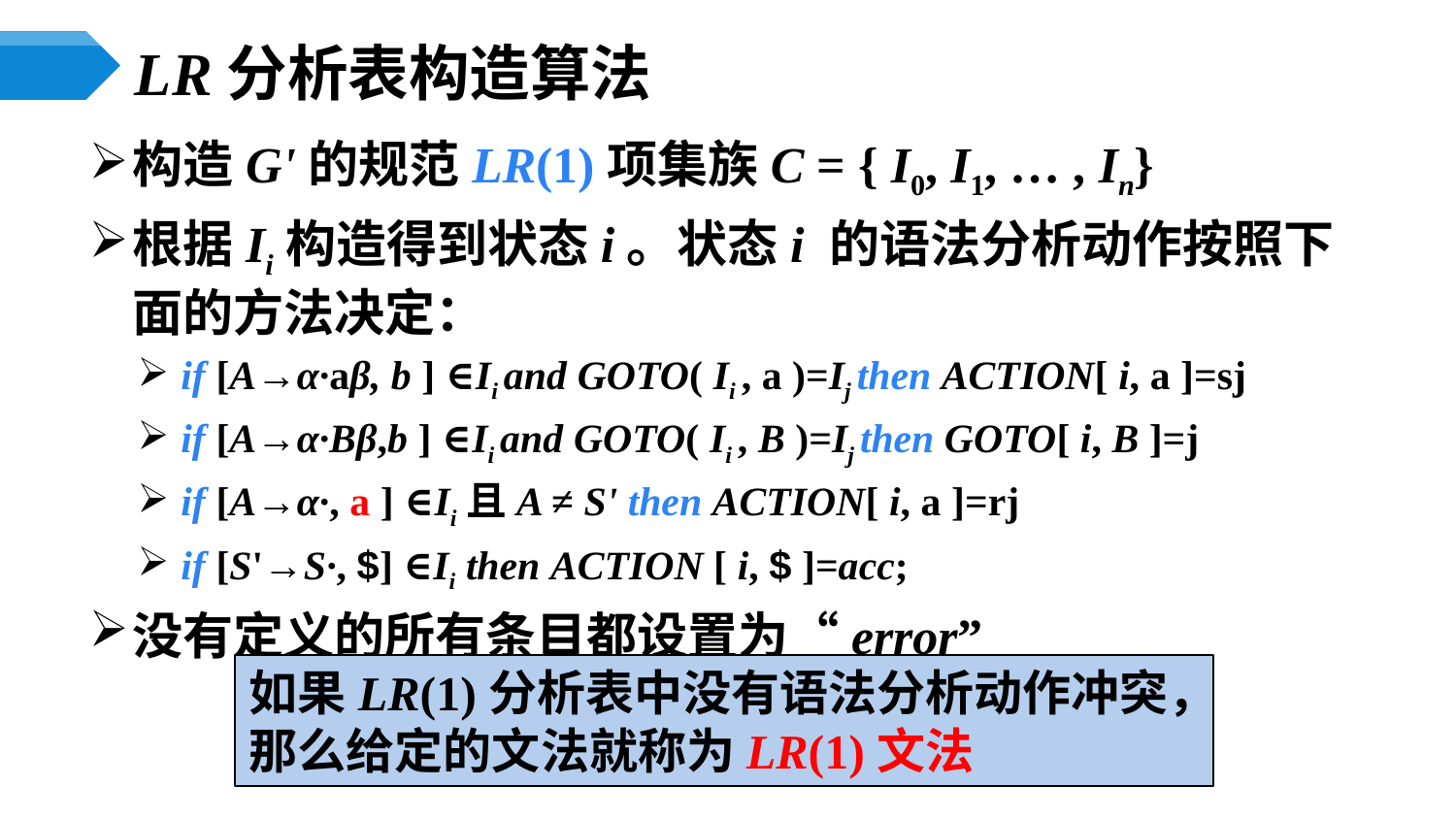

# LR分析表构造算法
构造G'的规范LR(1)项集族C = { I0, I1, … , In}
根据Ii构造得到状态i。状态i 的语法分析动作按照下面的方法决定：
if [A→α·aβ, b ] ∈Ii and GOTO( Ii , a )=Ij then ACTION[ i, a ]=sj
if [A→α·Bβ,b ] ∈Ii and GOTO( Ii , B )=Ij then GOTO[ i, B ]=j
if [A→α·, a ] ∈Ii且A ≠ S' then ACTION[ i, a ]=rj
if [S'→S·, $] ∈Ii then ACTION [ i, $ ]=acc;
没有定义的所有条目都设置为“error”

如果LR(1)分析表中没有语法分析动作冲突，那么给定的文法就称为LR(1)文法